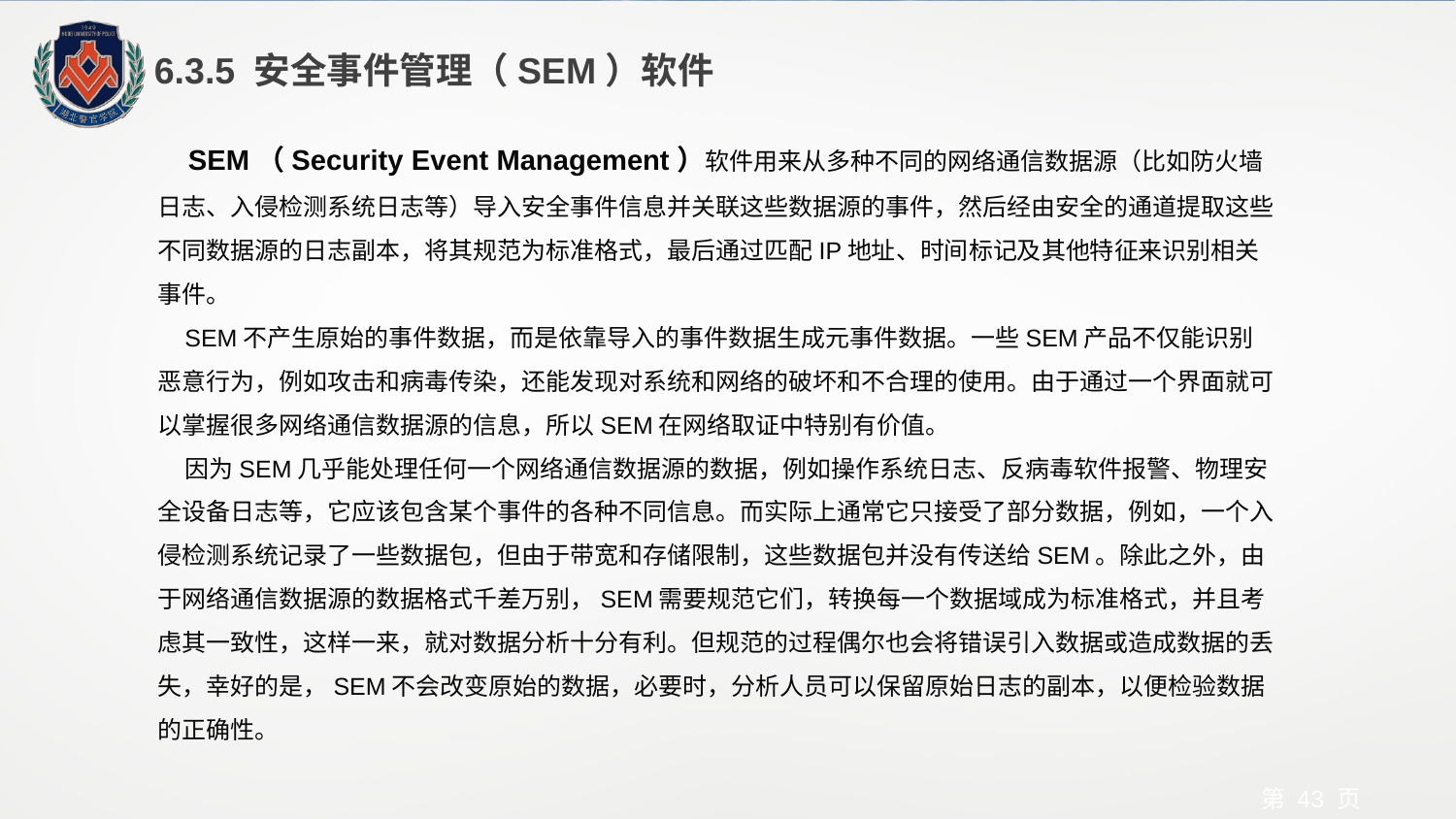

6.3.5 安全事件管理（SEM）软件
   SEM（Security Event Management）软件用来从多种不同的网络通信数据源（比如防火墙日志、入侵检测系统日志等）导入安全事件信息并关联这些数据源的事件，然后经由安全的通道提取这些不同数据源的日志副本，将其规范为标准格式，最后通过匹配IP地址、时间标记及其他特征来识别相关事件。
    SEM不产生原始的事件数据，而是依靠导入的事件数据生成元事件数据。一些SEM产品不仅能识别恶意行为，例如攻击和病毒传染，还能发现对系统和网络的破坏和不合理的使用。由于通过一个界面就可以掌握很多网络通信数据源的信息，所以SEM在网络取证中特别有价值。
    因为SEM几乎能处理任何一个网络通信数据源的数据，例如操作系统日志、反病毒软件报警、物理安全设备日志等，它应该包含某个事件的各种不同信息。而实际上通常它只接受了部分数据，例如，一个入侵检测系统记录了一些数据包，但由于带宽和存储限制，这些数据包并没有传送给SEM。除此之外，由于网络通信数据源的数据格式千差万别，SEM需要规范它们，转换每一个数据域成为标准格式，并且考虑其一致性，这样一来，就对数据分析十分有利。但规范的过程偶尔也会将错误引入数据或造成数据的丢失，幸好的是，SEM不会改变原始的数据，必要时，分析人员可以保留原始日志的副本，以便检验数据的正确性。